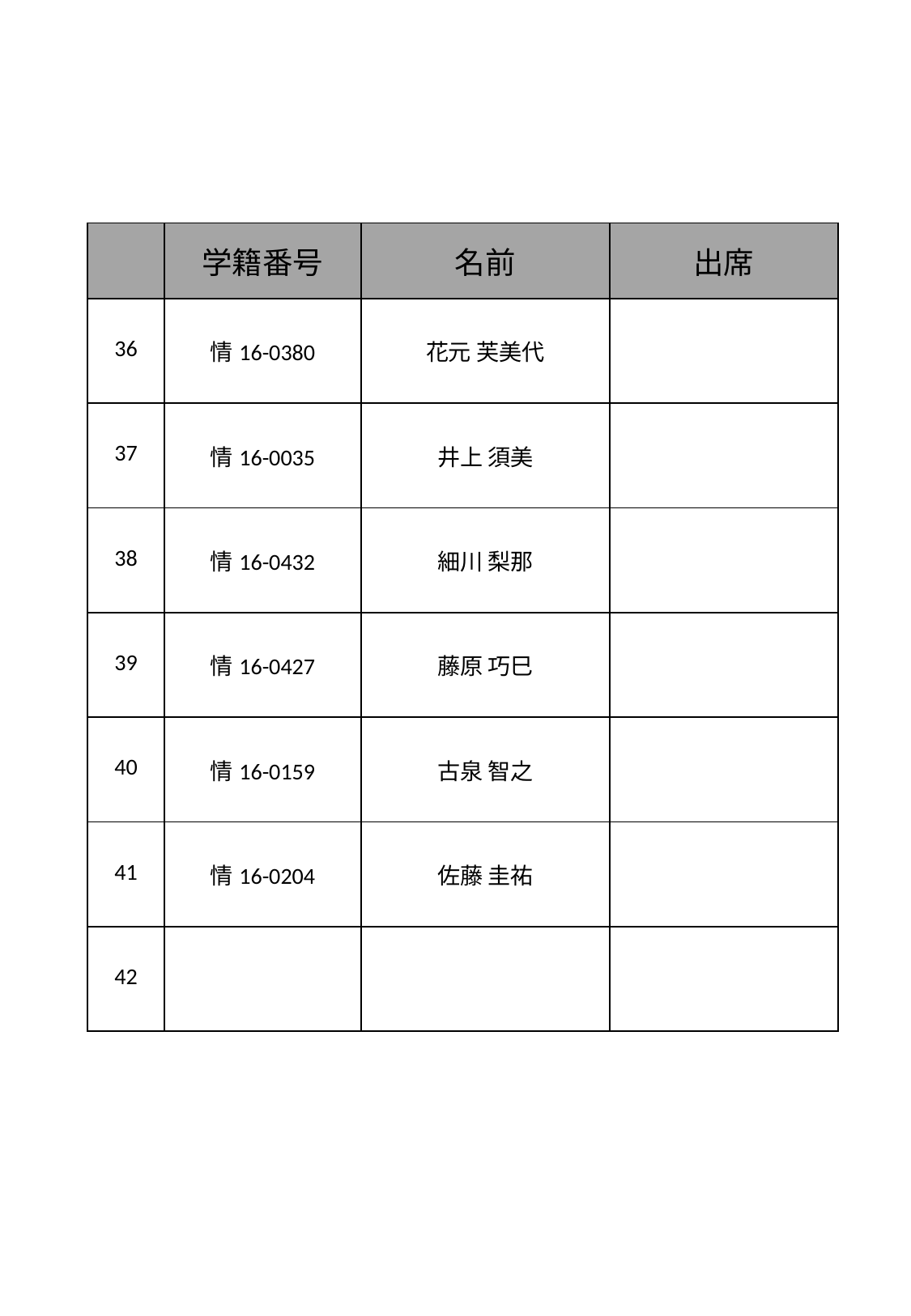

|  | 学籍番号 | 名前 | 出席 |
| --- | --- | --- | --- |
| 36 | 情16-0380 | 花元 芙美代 |  |
| 37 | 情16-0035 | 井上 須美 |  |
| 38 | 情16-0432 | 細川 梨那 |  |
| 39 | 情16-0427 | 藤原 巧巳 |  |
| 40 | 情16-0159 | 古泉 智之 |  |
| 41 | 情16-0204 | 佐藤 圭祐 |  |
| 42 |  |  |  |